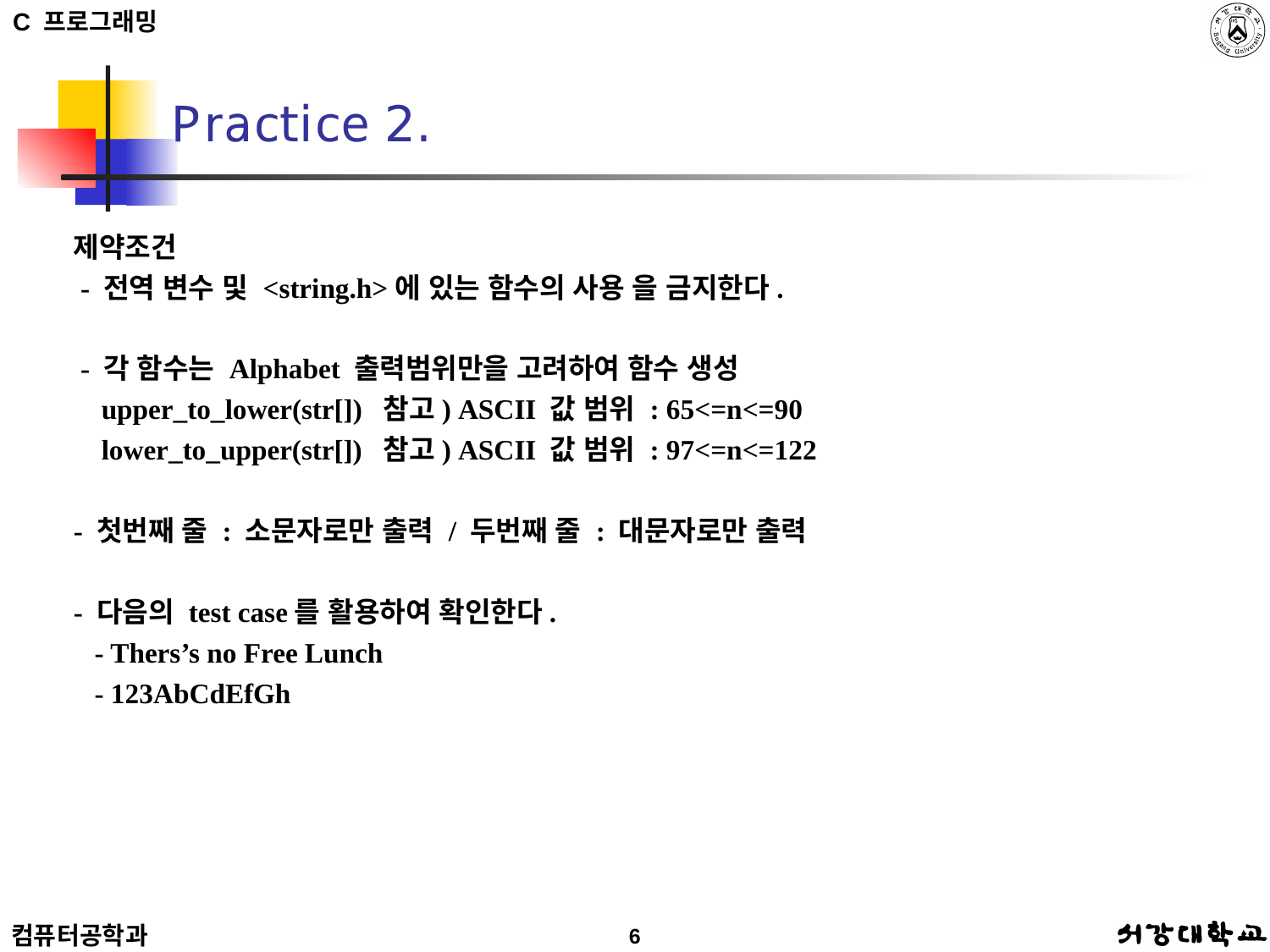

# Practice 2.
제약조건
 - 전역 변수 및 <string.h>에 있는 함수의 사용 을 금지한다.

 - 각 함수는 Alphabet 출력범위만을 고려하여 함수 생성
    upper_to_lower(str[])  참고) ASCII 값 범위 : 65<=n<=90
    lower_to_upper(str[])  참고) ASCII 값 범위 : 97<=n<=122

- 첫번째 줄 : 소문자로만 출력 / 두번째 줄 : 대문자로만 출력

- 다음의 test case를 활용하여 확인한다.
   - Thers’s no Free Lunch
   - 123AbCdEfGh
6